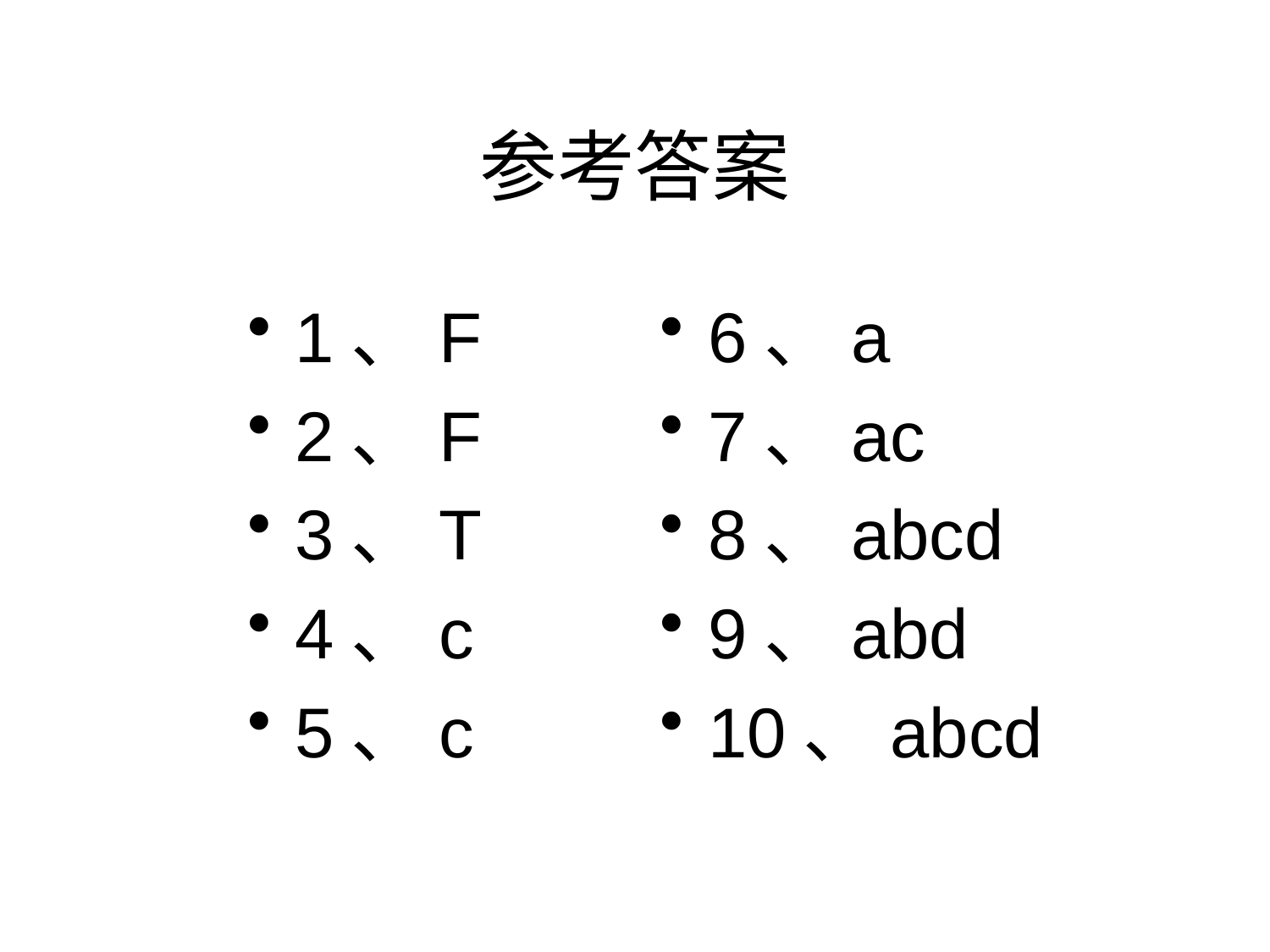

# 参考答案
1、F
2、F
3、T
4、c
5、c
6、a
7、ac
8、abcd
9、abd
10、abcd